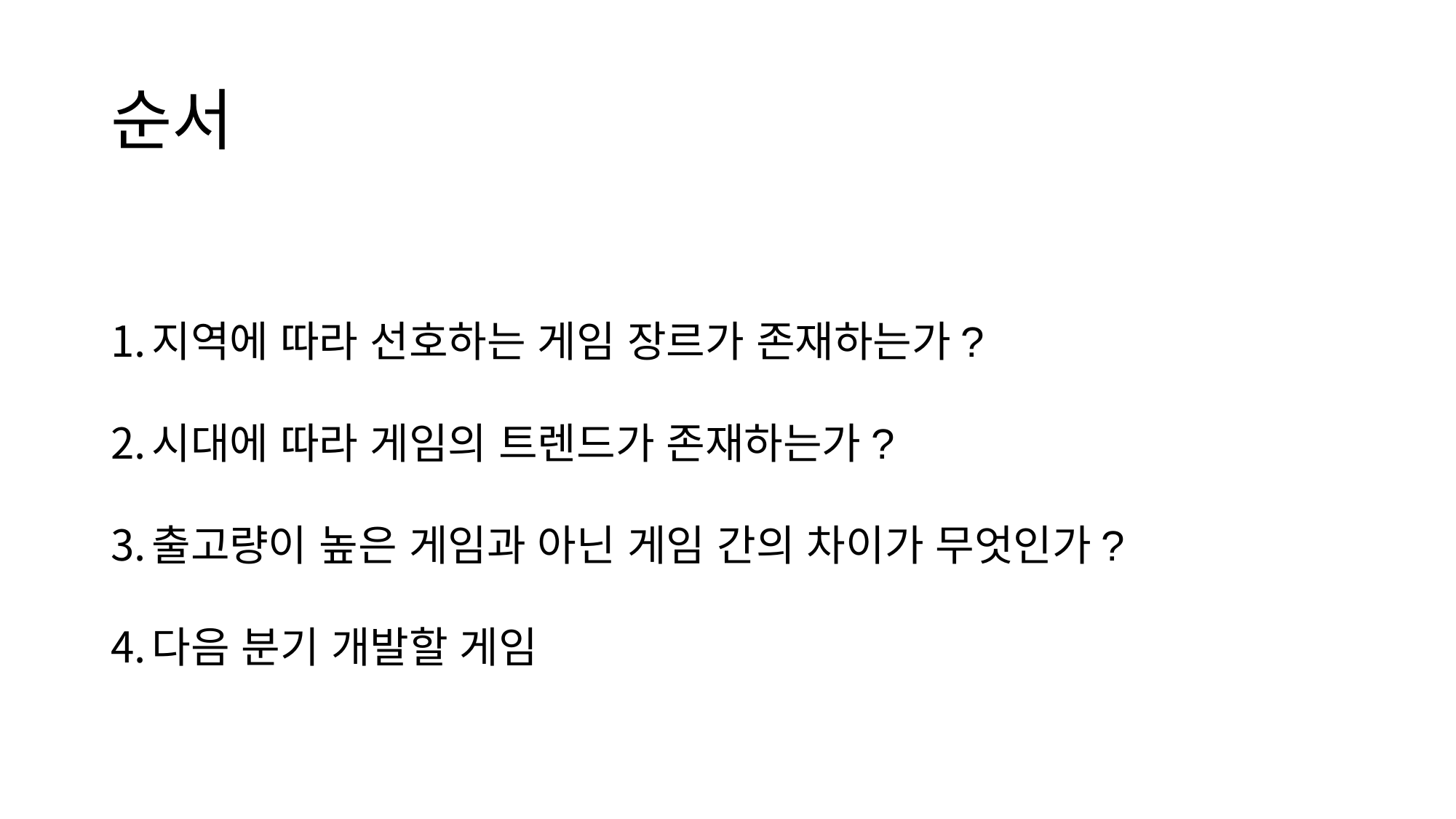

# 순서
지역에 따라 선호하는 게임 장르가 존재하는가?

시대에 따라 게임의 트렌드가 존재하는가?

출고량이 높은 게임과 아닌 게임 간의 차이가 무엇인가?

다음 분기 개발할 게임